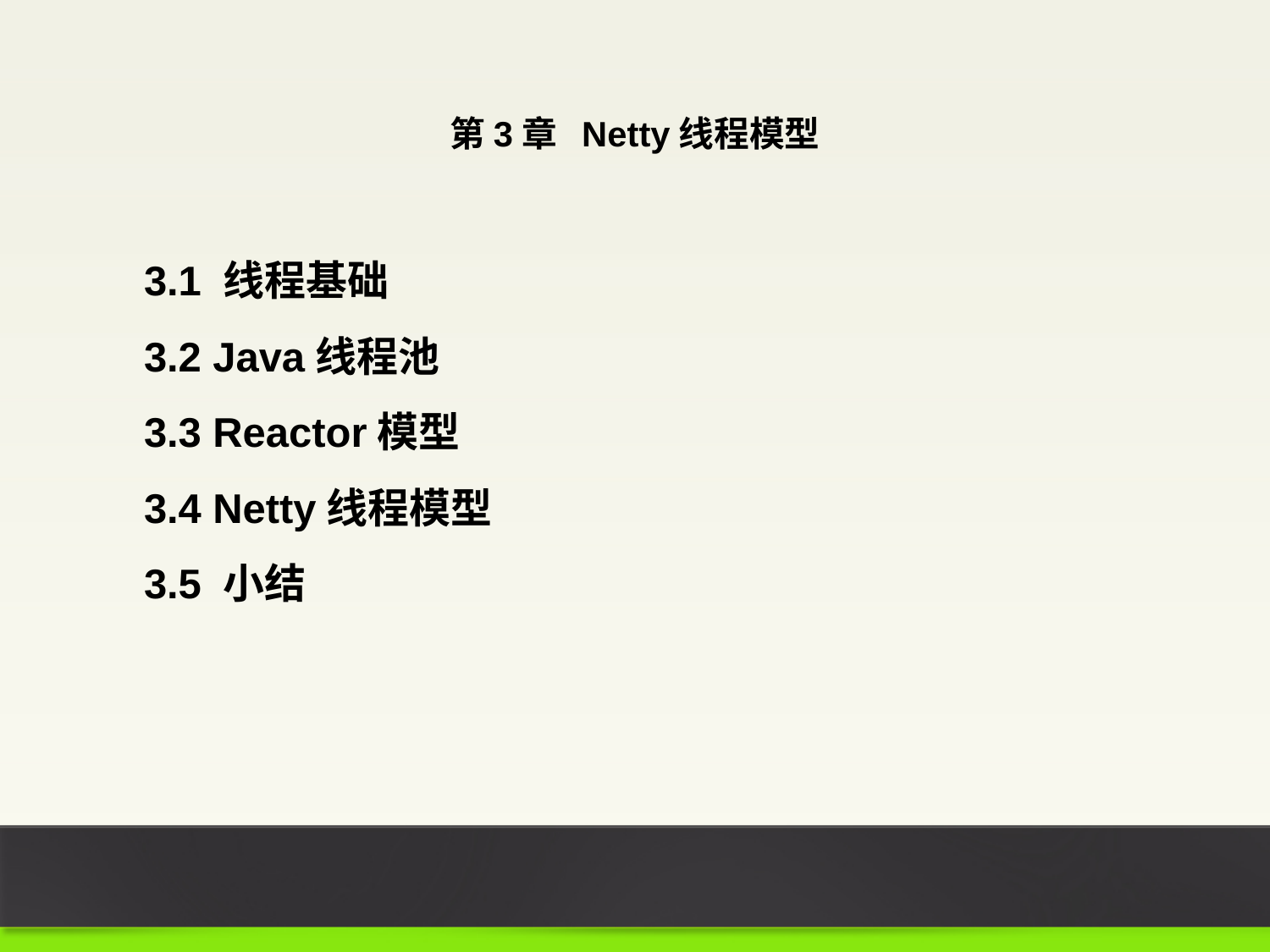

第3章  Netty线程模型
3.1 线程基础
3.2 Java线程池
3.3 Reactor模型
3.4 Netty线程模型
3.5 小结